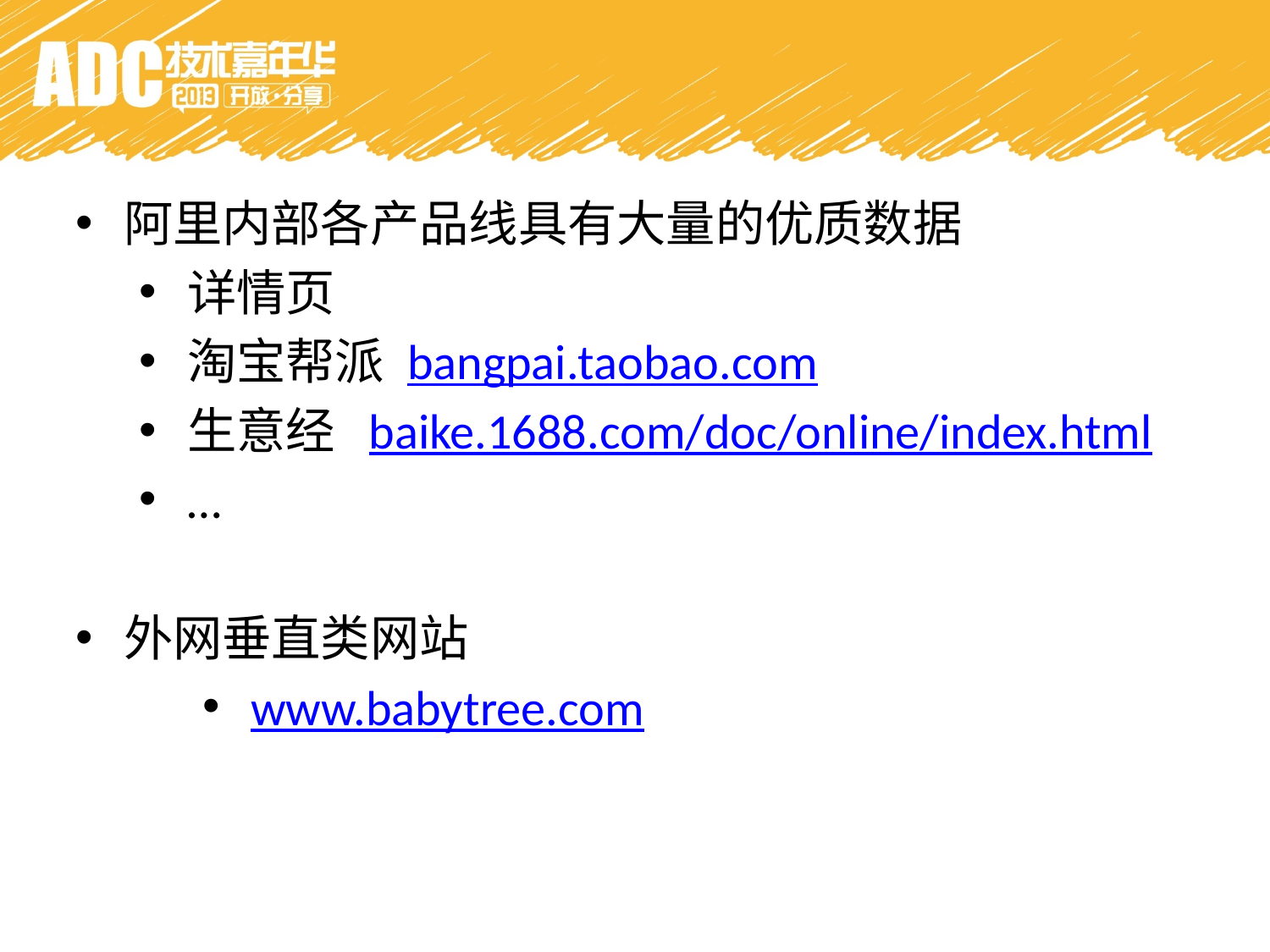

阿里内部各产品线具有大量的优质数据
详情页
淘宝帮派 bangpai.taobao.com
生意经  baike.1688.com/doc/online/index.html
…

外网垂直类网站
www.babytree.com